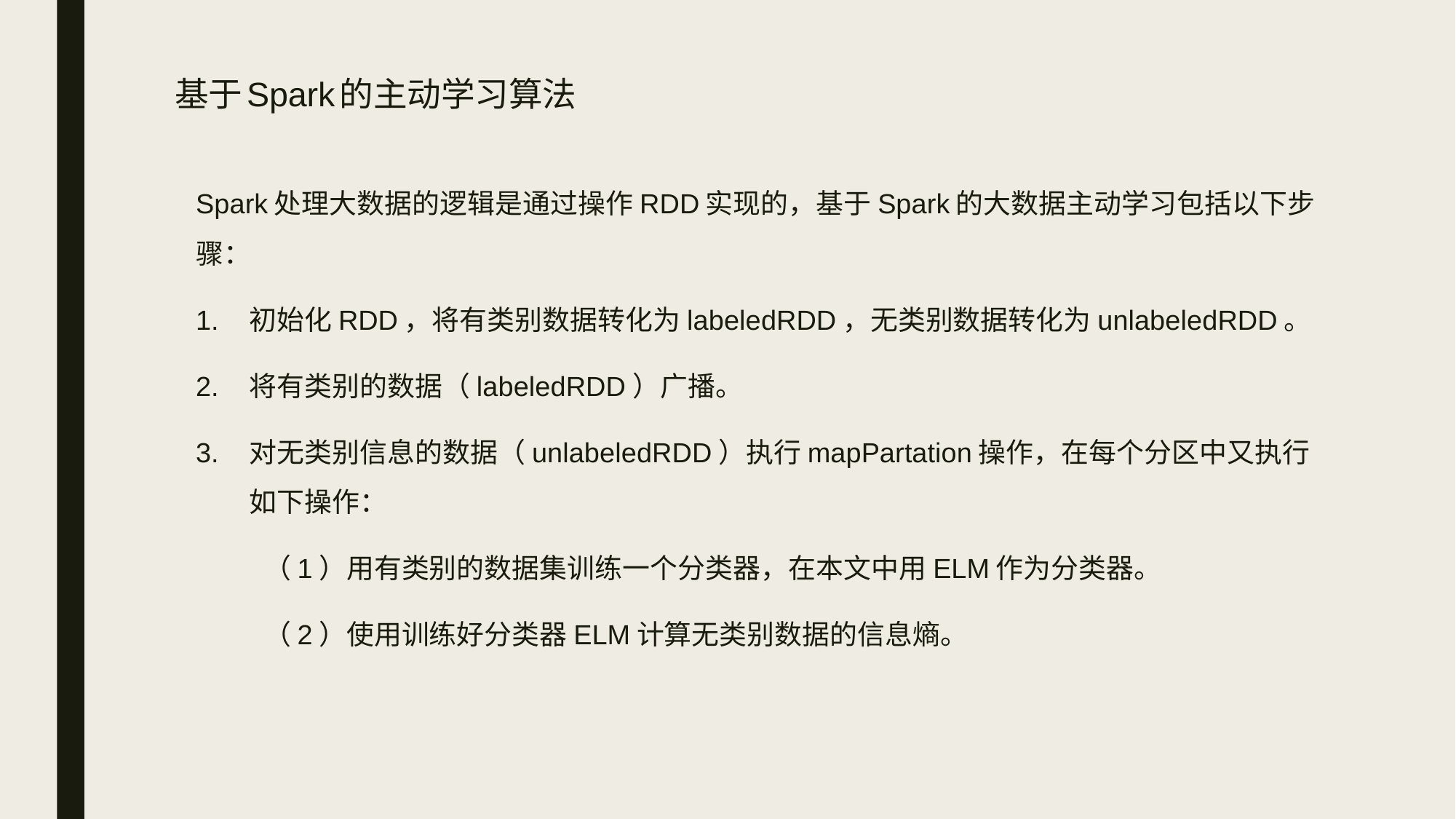

# 基于Spark的主动学习算法
Spark处理大数据的逻辑是通过操作RDD实现的，基于Spark的大数据主动学习包括以下步骤：
初始化RDD，将有类别数据转化为labeledRDD，无类别数据转化为unlabeledRDD。
将有类别的数据（labeledRDD）广播。
对无类别信息的数据（unlabeledRDD）执行mapPartation操作，在每个分区中又执行如下操作：
          （1）用有类别的数据集训练一个分类器，在本文中用ELM作为分类器。
          （2）使用训练好分类器ELM计算无类别数据的信息熵。